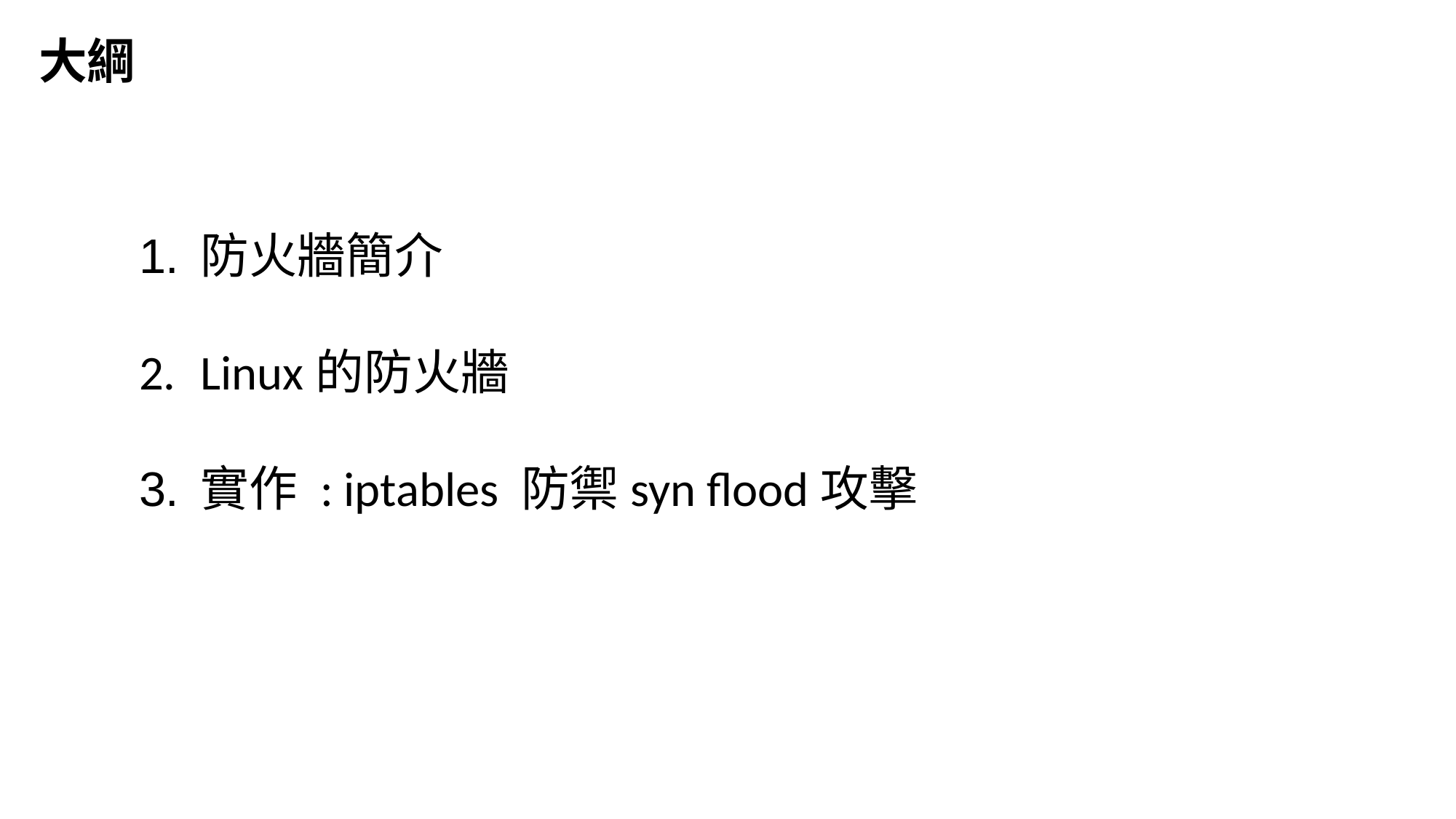

大綱
防火牆簡介

Linux的防火牆

實作 : iptables 防禦syn flood攻擊